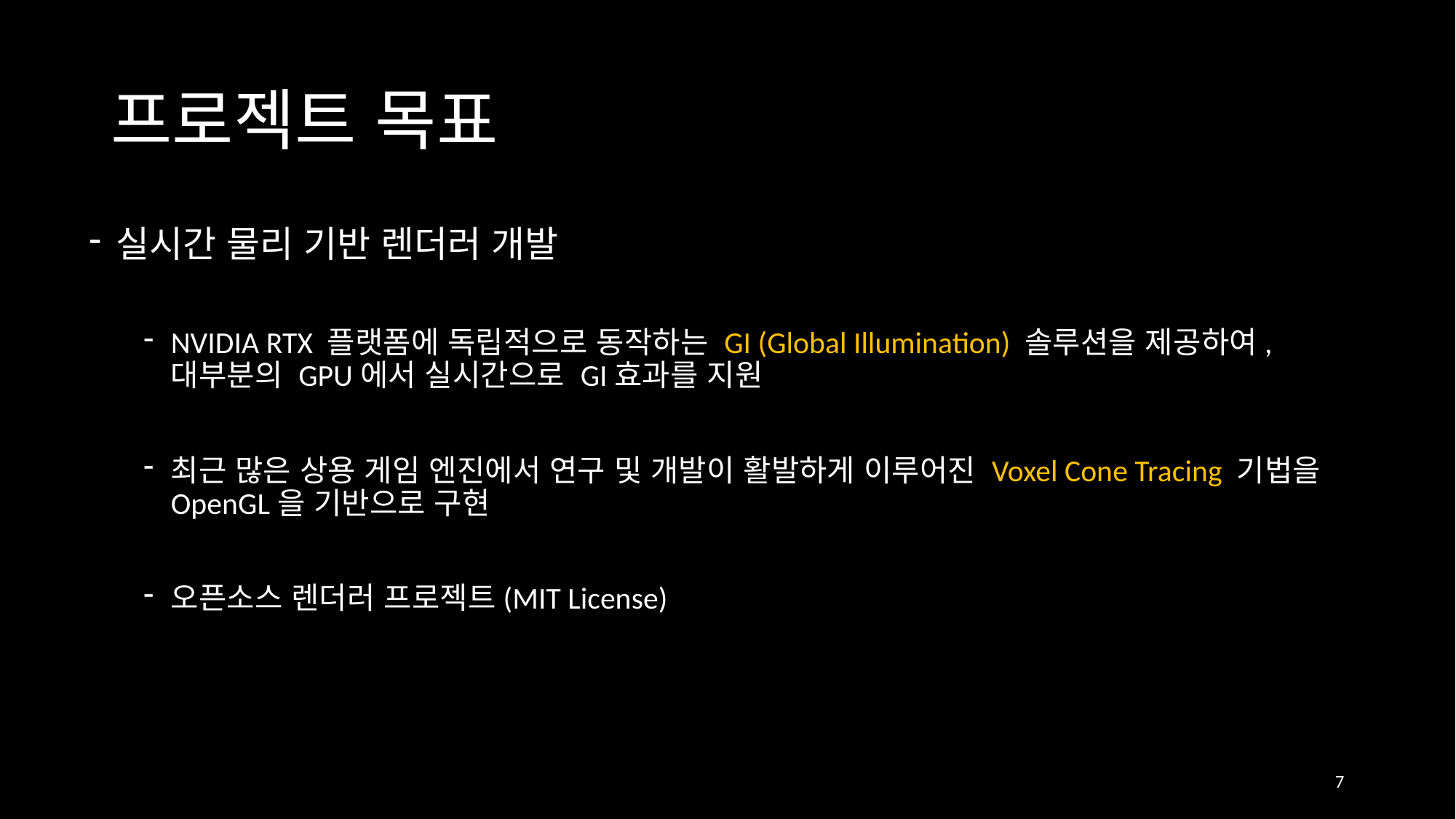

# 프로젝트 목표
실시간 물리 기반 렌더러 개발

NVIDIA RTX 플랫폼에 독립적으로 동작하는 GI (Global Illumination) 솔루션을 제공하여, 대부분의 GPU에서 실시간으로 GI효과를 지원

최근 많은 상용 게임 엔진에서 연구 및 개발이 활발하게 이루어진 Voxel Cone Tracing 기법을 OpenGL을 기반으로 구현

오픈소스 렌더러 프로젝트(MIT License)
7